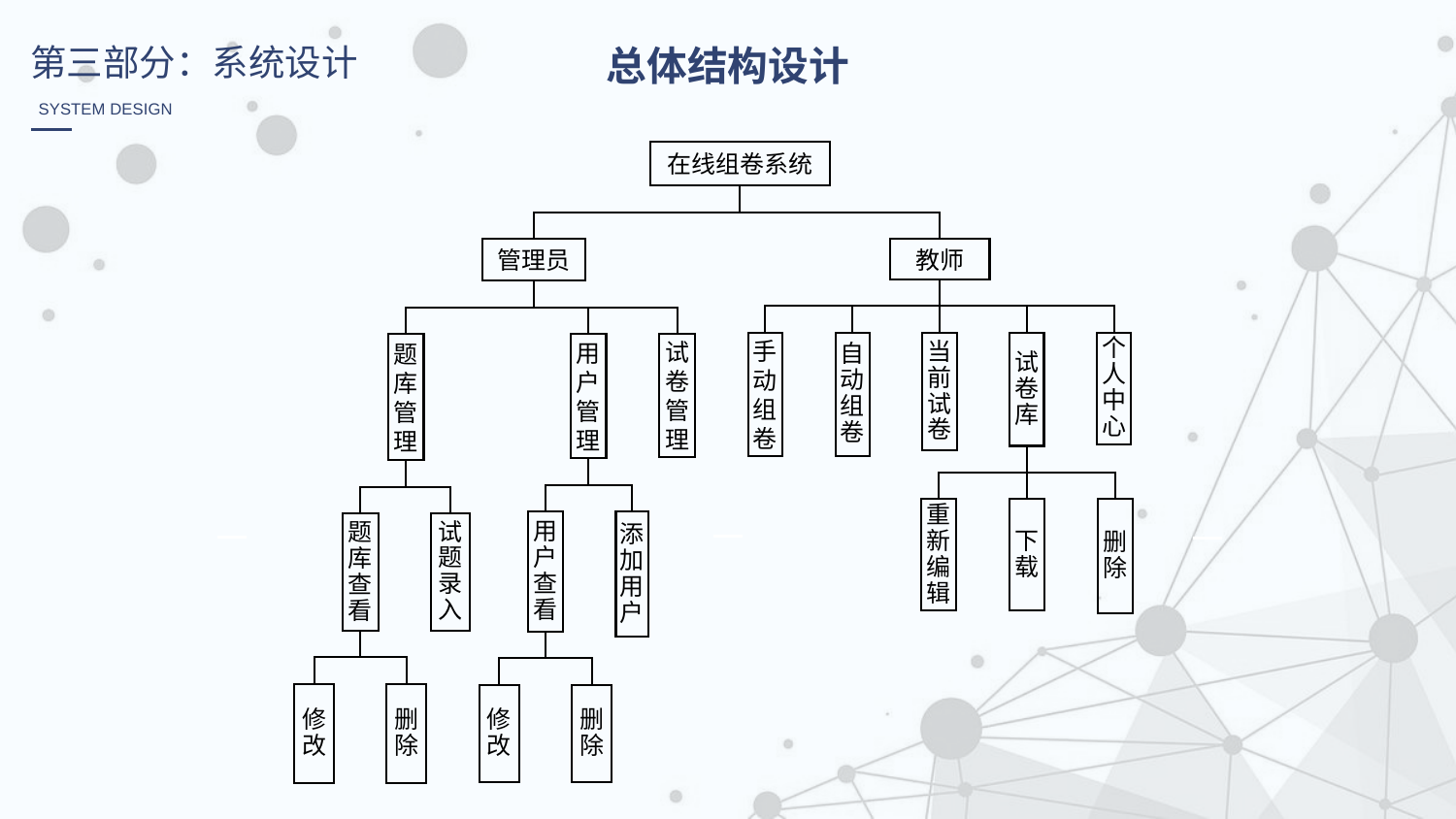

第三部分：系统设计
总体结构设计
SYSTEM DESIGN
在线组卷系统
管理员
题库管理
题库查看
修改
删除
试题录入
用户管理
用户查看
修改
删除
添加用户
试卷管理
教师
手动组卷
自动组卷
当前试卷
试卷库
重新编辑
下载
删除
个人中心